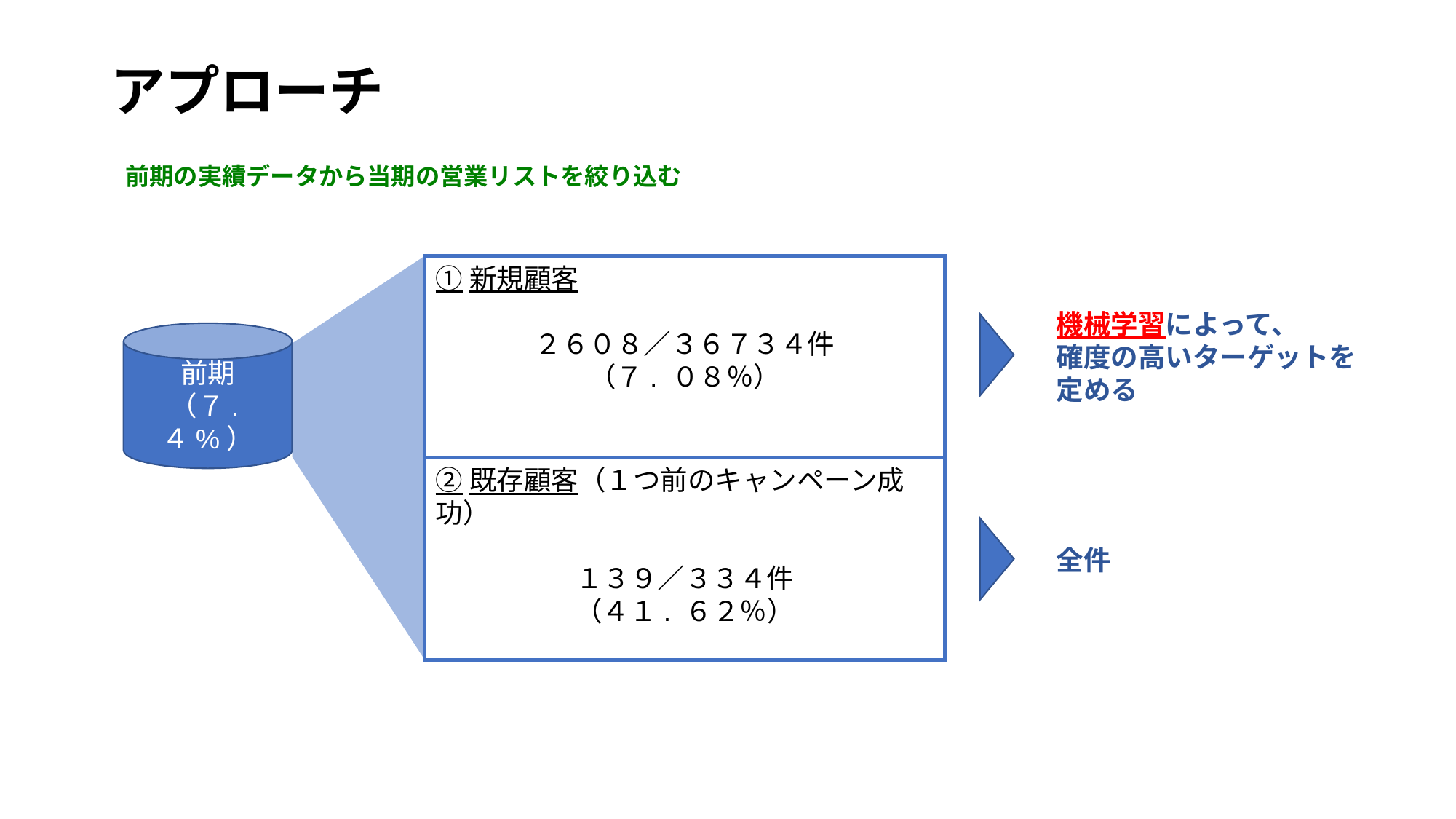

# アプローチ
前期の実績データから当期の営業リストを絞り込む
①新規顧客

２６０８／３６７３４件
（７. ０８％）

機械学習によって、
確度の高いターゲットを定める
前期
（７.４%）

②既存顧客（１つ前のキャンペーン成功）

１３９／３３４件
（４１. ６２％）

全件